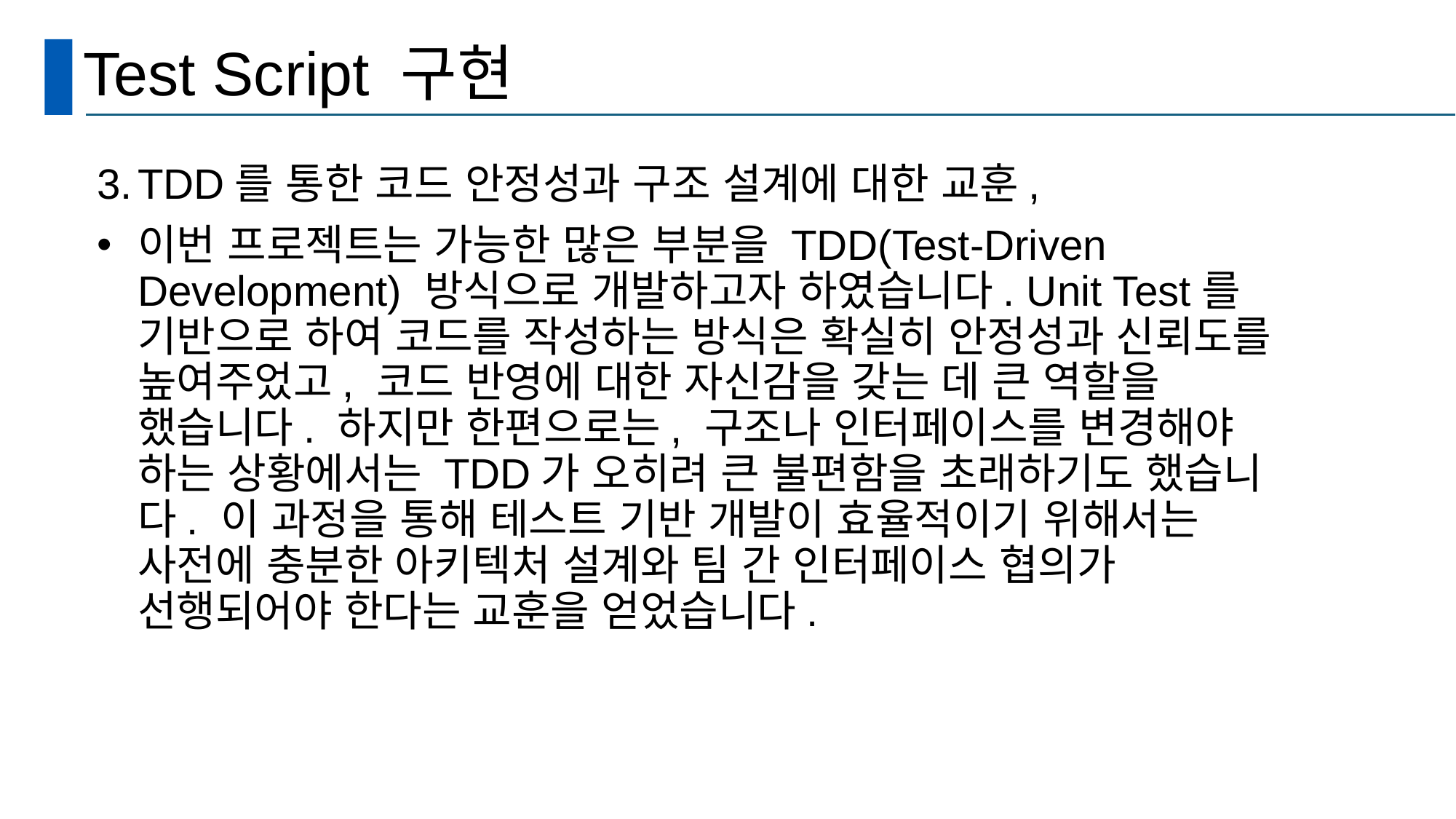

# Test Script 구현
TDD를 통한 코드 안정성과 구조 설계에 대한 교훈,
이번 프로젝트는 가능한 많은 부분을 TDD(Test-Driven Development) 방식으로 개발하고자 하였습니다. Unit Test를 기반으로 하여 코드를 작성하는 방식은 확실히 안정성과 신뢰도를 높여주었고, 코드 반영에 대한 자신감을 갖는 데 큰 역할을 했습니다. 하지만 한편으로는, 구조나 인터페이스를 변경해야 하는 상황에서는 TDD가 오히려 큰 불편함을 초래하기도 했습니다. 이 과정을 통해 테스트 기반 개발이 효율적이기 위해서는 사전에 충분한 아키텍처 설계와 팀 간 인터페이스 협의가 선행되어야 한다는 교훈을 얻었습니다.